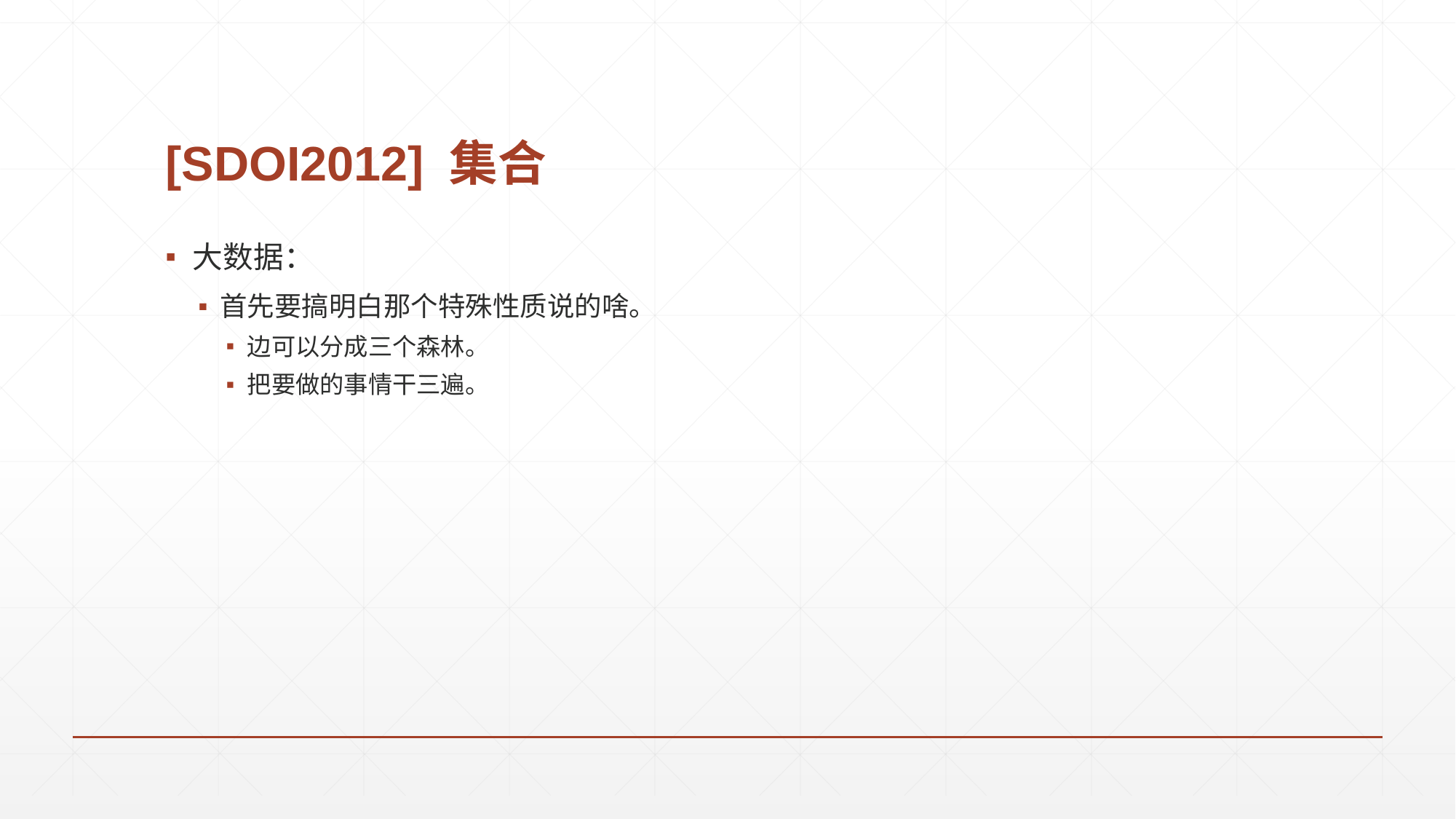

# [SDOI2012] 集合
大数据：
首先要搞明白那个特殊性质说的啥。
边可以分成三个森林。
把要做的事情干三遍。